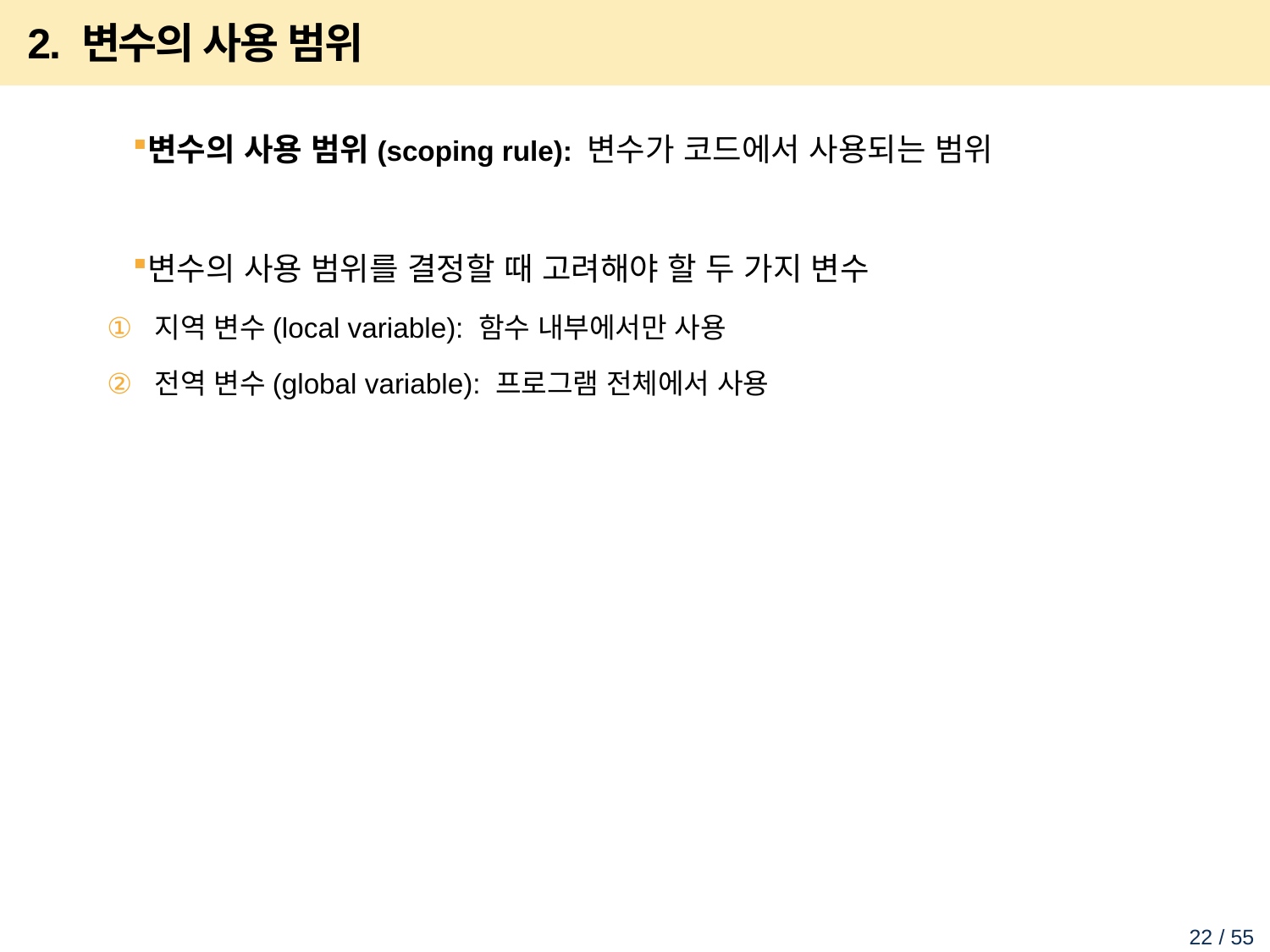

# 2. 변수의 사용 범위
변수의 사용 범위(scoping rule): 변수가 코드에서 사용되는 범위

변수의 사용 범위를 결정할 때 고려해야 할 두 가지 변수
지역 변수(local variable): 함수 내부에서만 사용
전역 변수(global variable): 프로그램 전체에서 사용